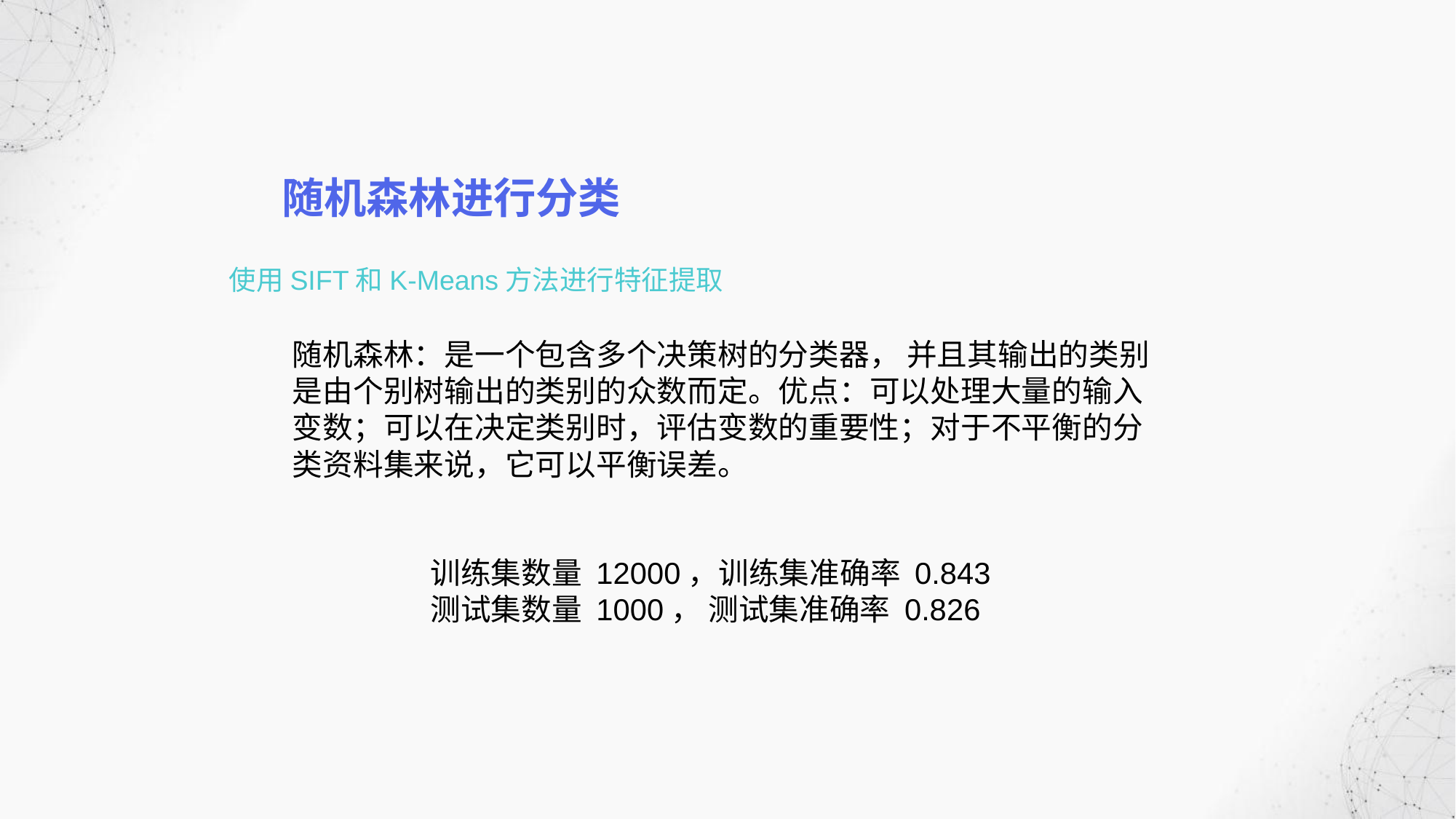

随机森林进行分类
使用SIFT和K-Means方法进行特征提取
随机森林：是一个包含多个决策树的分类器， 并且其输出的类别是由个别树输出的类别的众数而定。优点：可以处理大量的输入变数；可以在决定类别时，评估变数的重要性；对于不平衡的分类资料集来说，它可以平衡误差。
训练集数量 12000，训练集准确率 0.843
测试集数量 1000， 测试集准确率 0.826